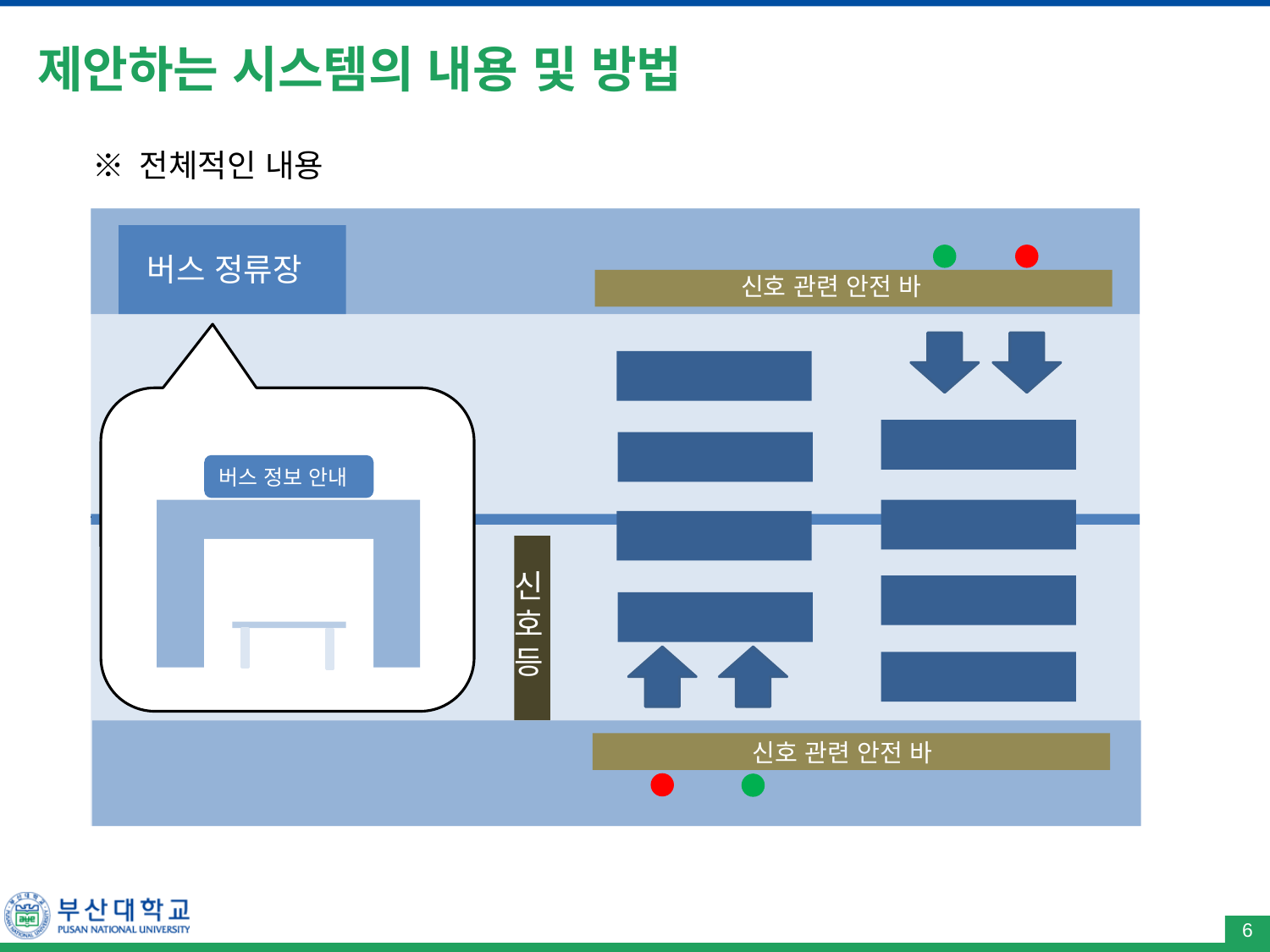

# 제안하는 시스템의 내용 및 방법
※ 전체적인 내용

버스 정류장

신호 관련 안전 바

버스 정보 안내

신호등

신호 관련 안전 바

6